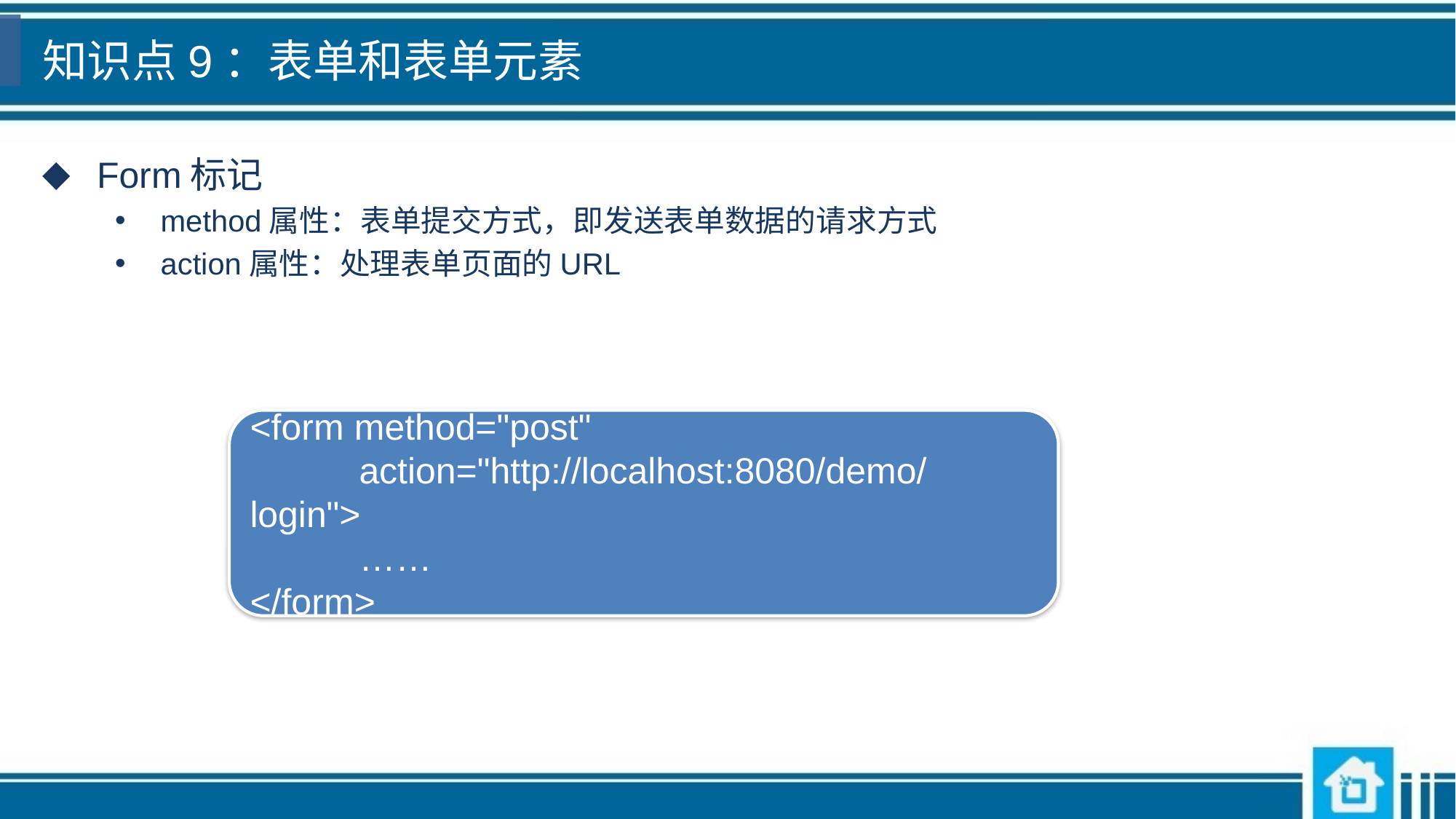

# 知识点9：表单和表单元素
Form标记
method属性：表单提交方式，即发送表单数据的请求方式
action属性：处理表单页面的URL
<form method="post"
	action="http://localhost:8080/demo/login">
	……
</form>